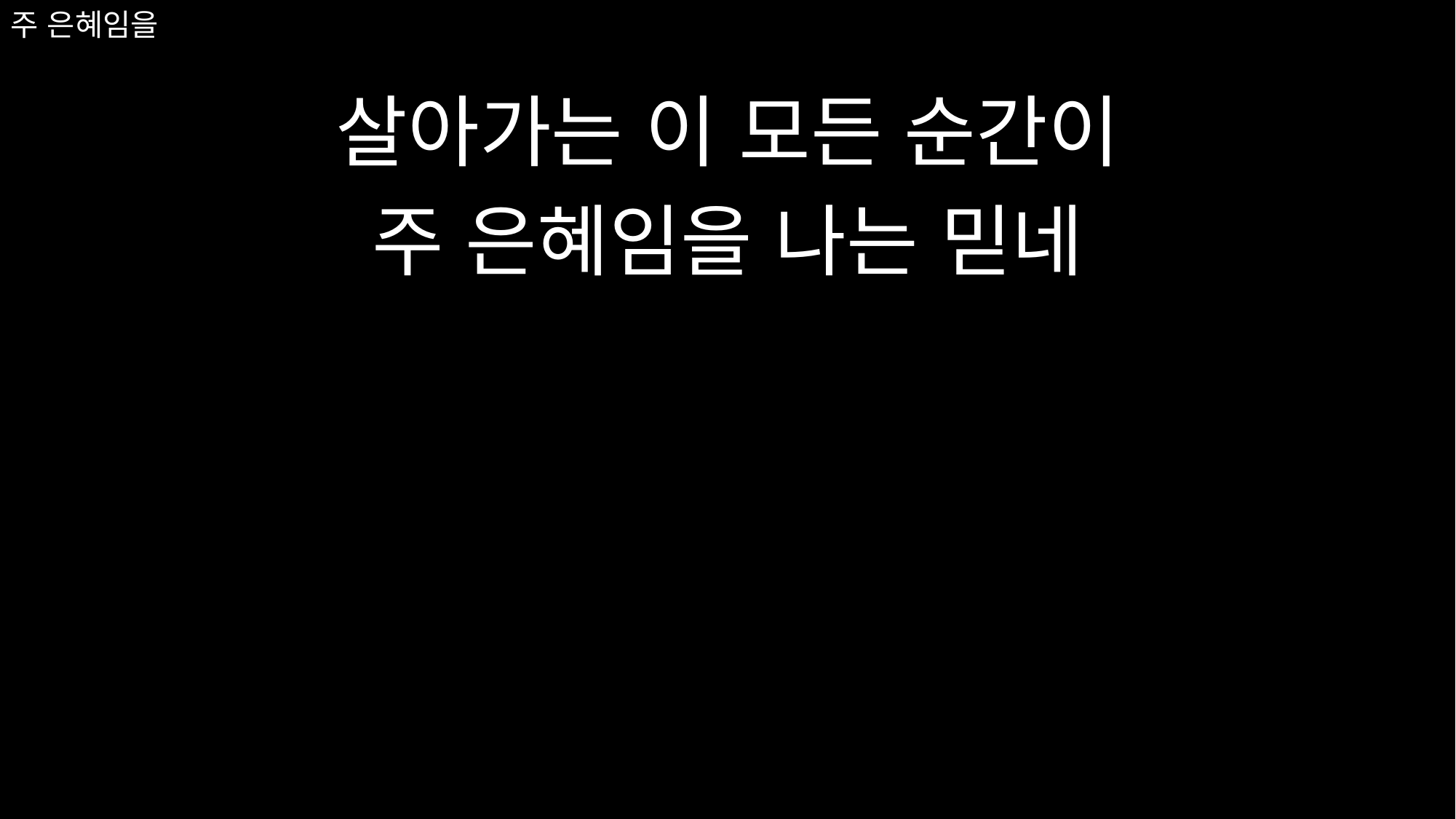

# 주 은혜임을
살아가는 이 모든 순간이
주 은혜임을 나는 믿네